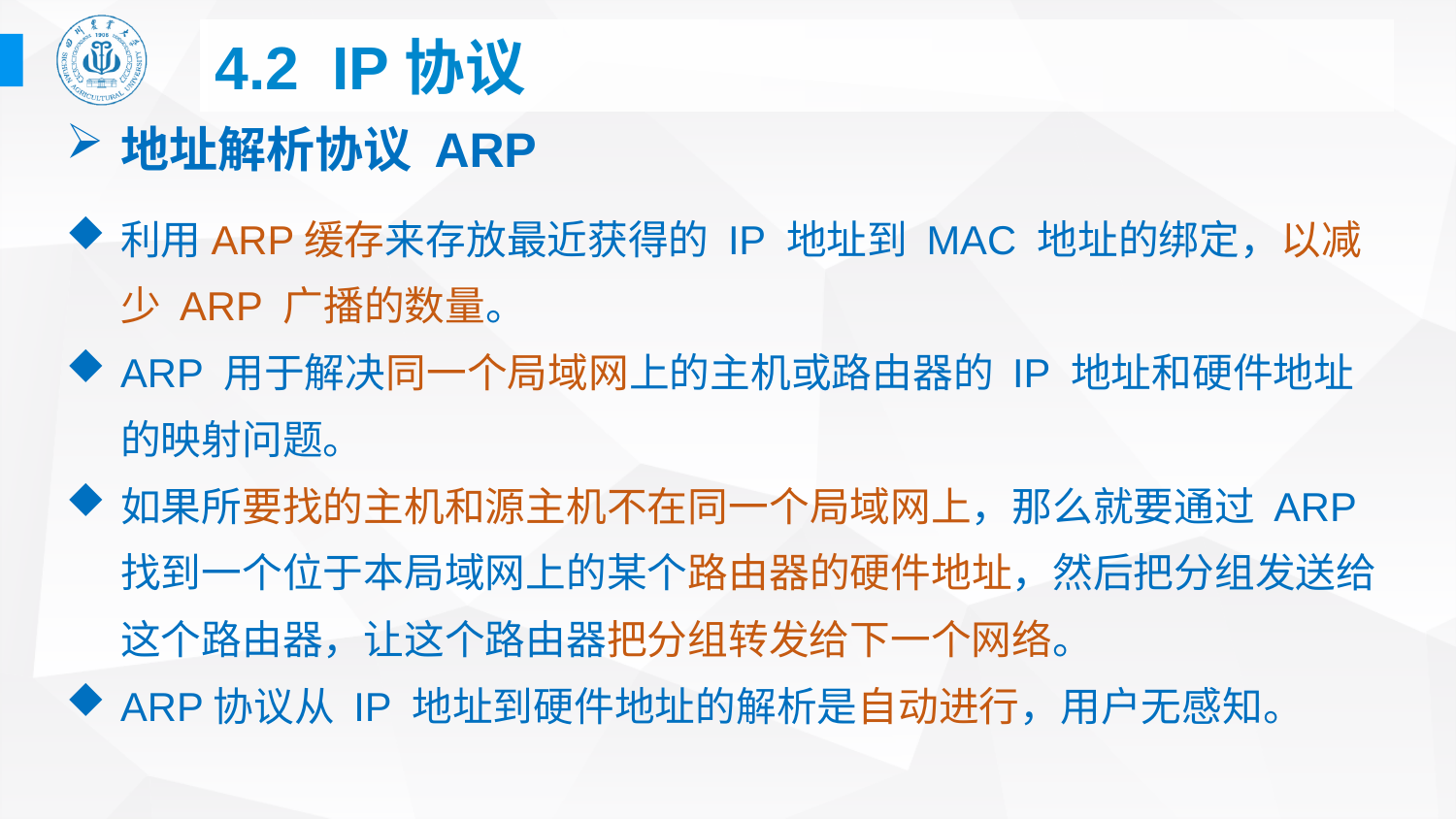

# 4.2  IP协议
地址解析协议 ARP
利用ARP缓存来存放最近获得的 IP 地址到 MAC 地址的绑定，以减少 ARP 广播的数量。
ARP 用于解决同一个局域网上的主机或路由器的 IP 地址和硬件地址的映射问题。
如果所要找的主机和源主机不在同一个局域网上，那么就要通过 ARP 找到一个位于本局域网上的某个路由器的硬件地址，然后把分组发送给这个路由器，让这个路由器把分组转发给下一个网络。
ARP协议从 IP 地址到硬件地址的解析是自动进行，用户无感知。